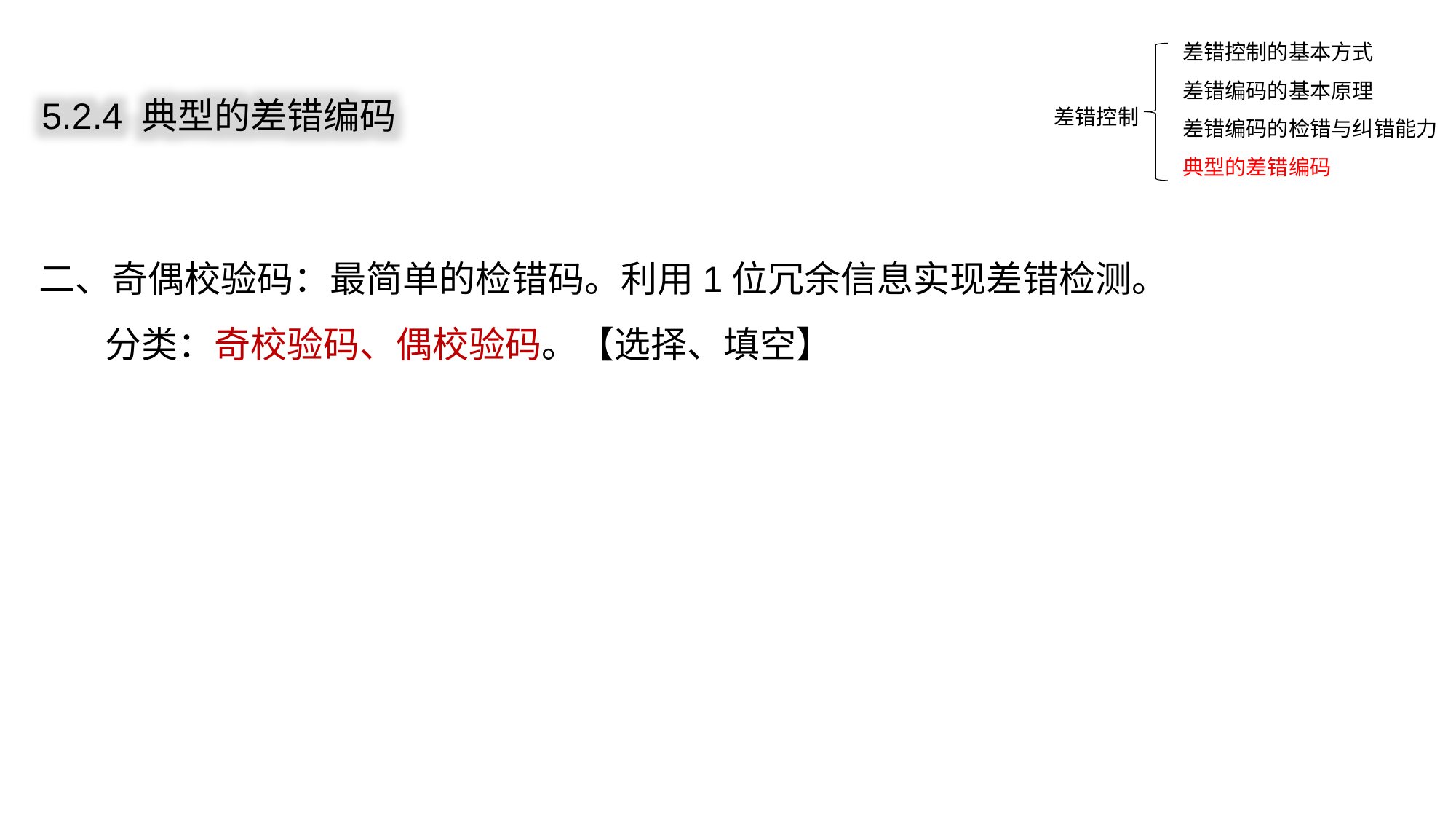

差错控制的基本方式
差错编码的基本原理
差错编码的检错与纠错能力
典型的差错编码

5.2.4 典型的差错编码
差错控制
二、奇偶校验码：最简单的检错码。利用1位冗余信息实现差错检测。
       分类：奇校验码、偶校验码。【选择、填空】